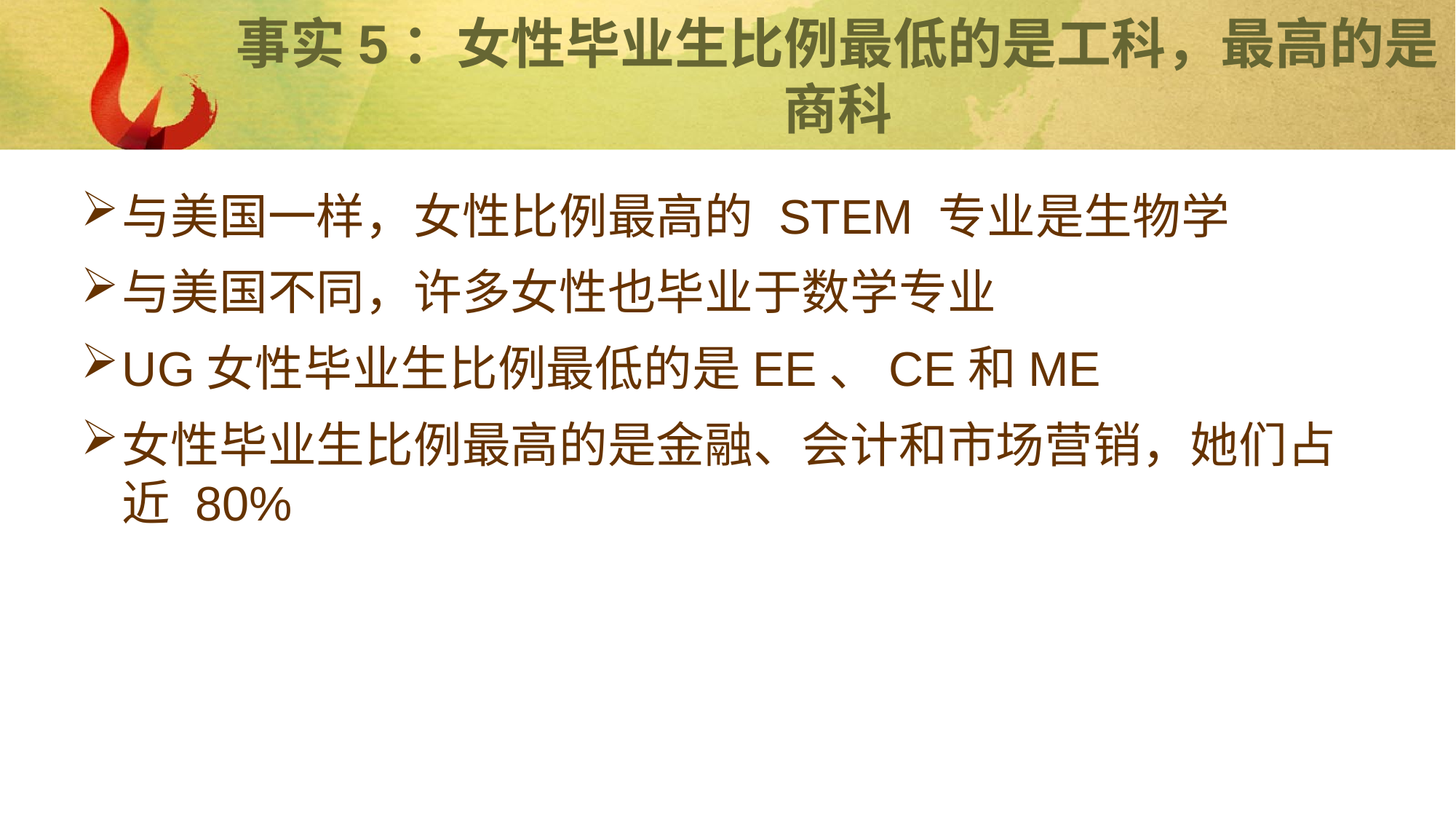

# 事实5：女性毕业生比例最低的是工科，最高的是商科
与美国一样，女性比例最高的 STEM 专业是生物学
与美国不同，许多女性也毕业于数学专业
UG女性毕业生比例最低的是EE、CE和ME
女性毕业生比例最高的是金融、会计和市场营销，她们占近 80%
13